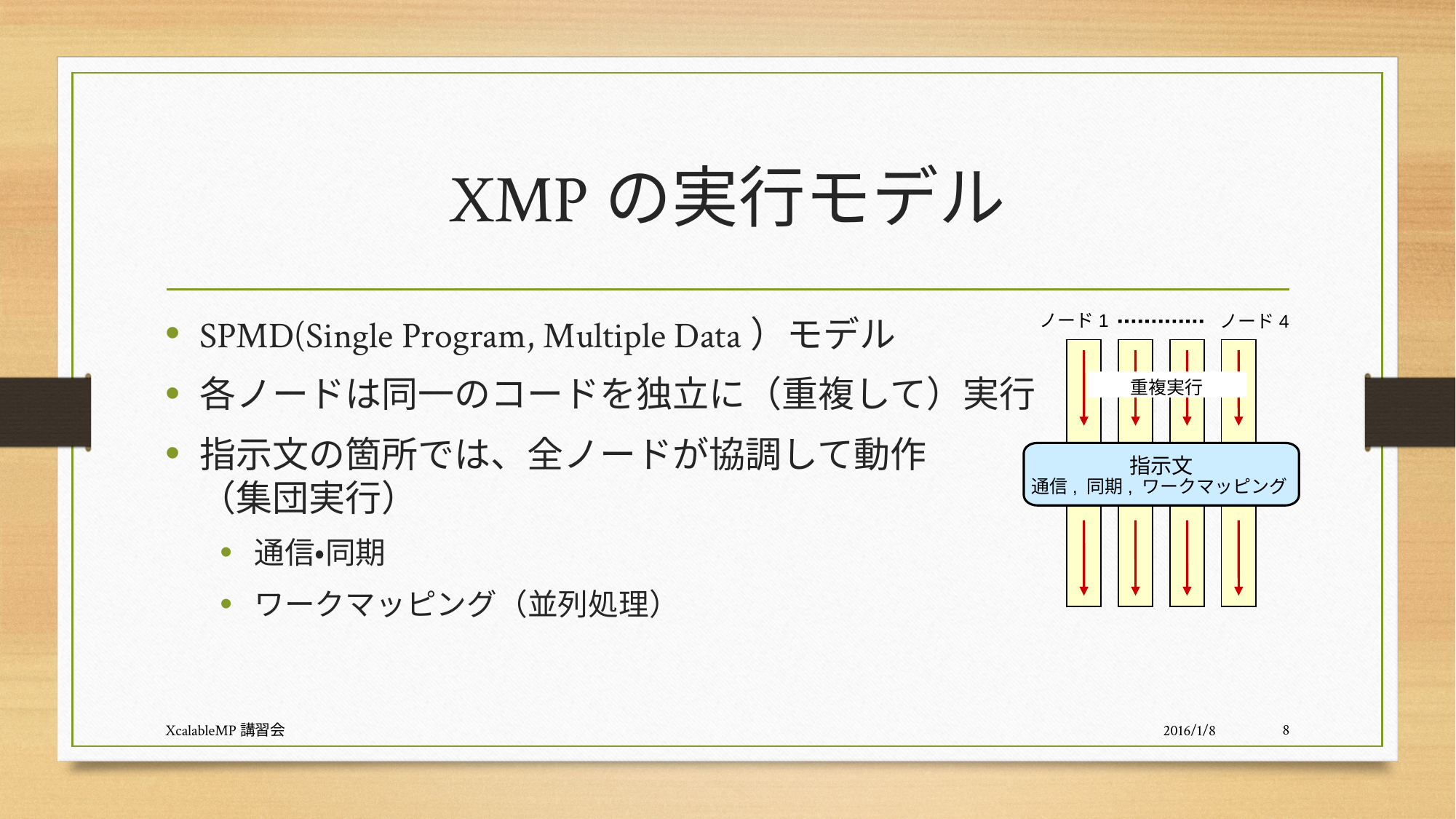

# XMPの実行モデル
SPMD(Single Program, Multiple Data）モデル
各ノードは同一のコードを独立に（重複して）実行
指示文の箇所では、全ノードが協調して動作
（集団実行）
通信・同期
ワークマッピング（並列処理）

ノード1
ノード4

重複実行

指示文
通信, 同期, ワークマッピング

XcalableMP講習会
2016/1/8
8